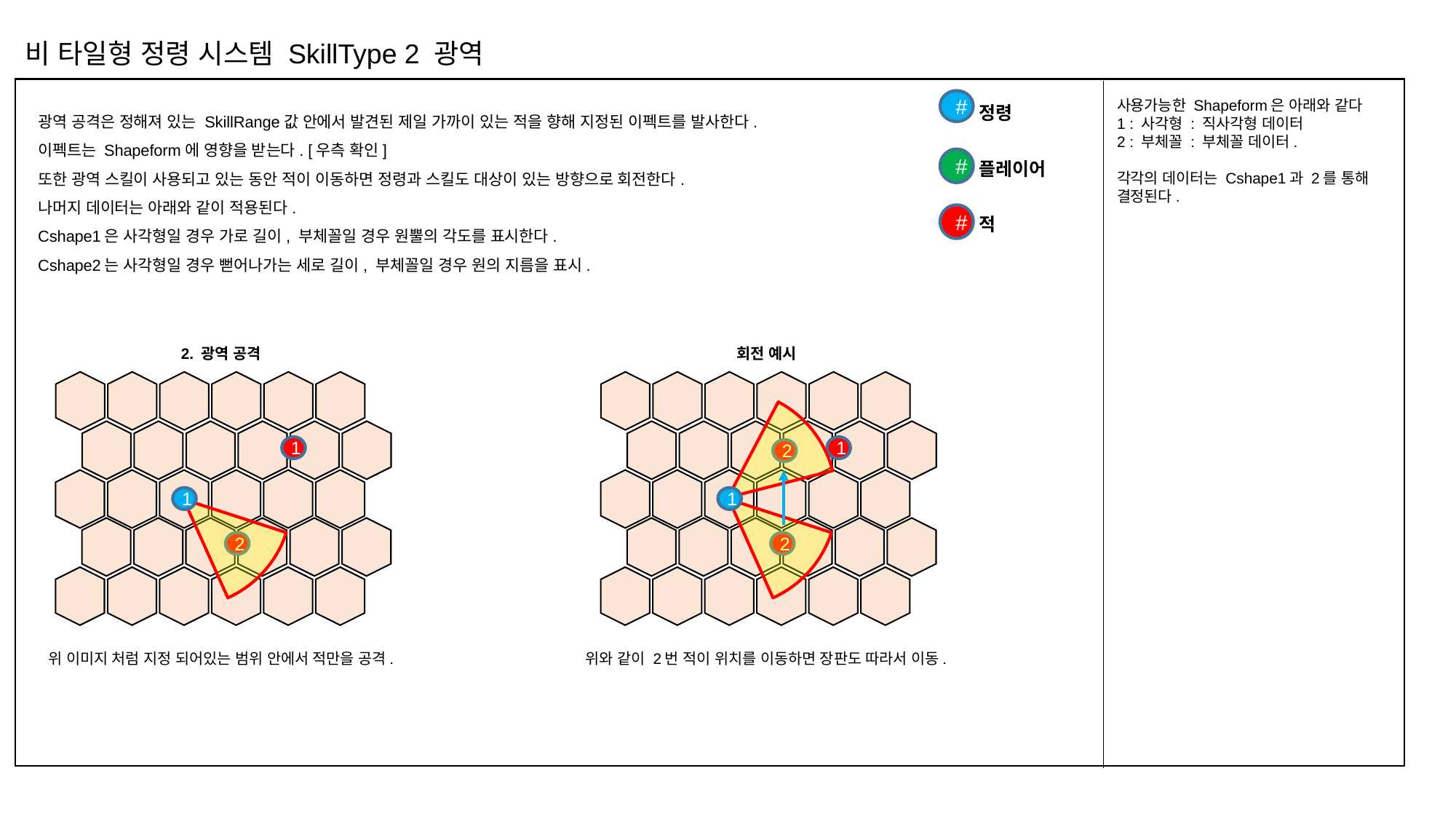

비 타일형 정령 시스템 SkillType 2 광역

정령
사용가능한 Shapeform은 아래와 같다
1 : 사각형 : 직사각형 데이터
2 : 부체꼴 : 부체꼴 데이터.

각각의 데이터는 Cshape1과 2를 통해 결정된다.
#
광역 공격은 정해져 있는 SkillRange값 안에서 발견된 제일 가까이 있는 적을 향해 지정된 이펙트를 발사한다.
이펙트는 Shapeform에 영향을 받는다. [우측 확인]
또한 광역 스킬이 사용되고 있는 동안 적이 이동하면 정령과 스킬도 대상이 있는 방향으로 회전한다.
나머지 데이터는 아래와 같이 적용된다.
Cshape1은 사각형일 경우 가로 길이, 부체꼴일 경우 원뿔의 각도를 표시한다.
Cshape2는 사각형일 경우 뻗어나가는 세로 길이, 부체꼴일 경우 원의 지름을 표시.
플레이어
#
적
#
2. 광역 공격
회전 예시

1
1
2

1
1

2
2

위 이미지 처럼 지정 되어있는 범위 안에서 적만을 공격.
위와 같이 2번 적이 위치를 이동하면 장판도 따라서 이동.